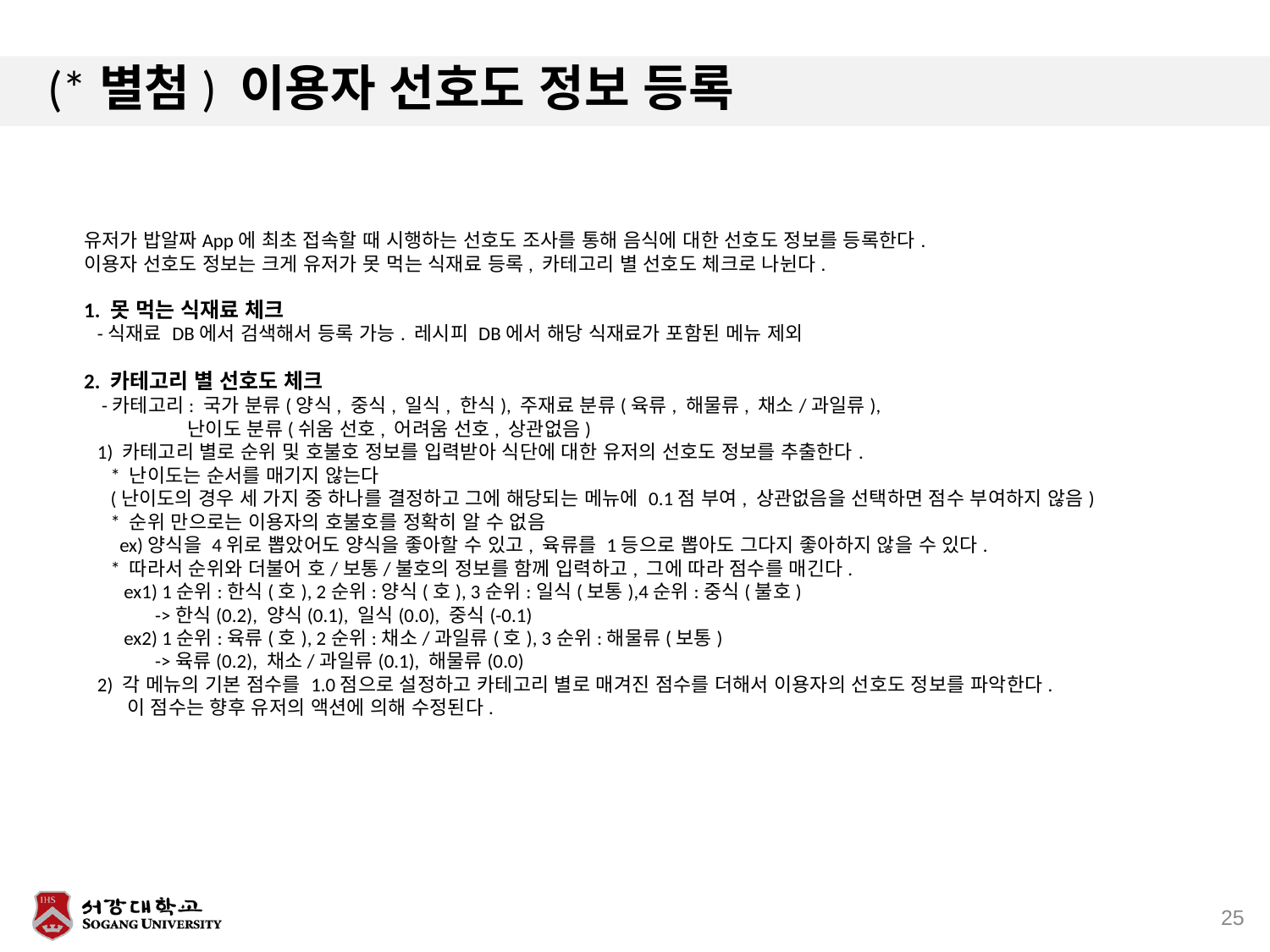

# (*별첨) 이용자 선호도 정보 등록
유저가 밥알짜App에 최초 접속할 때 시행하는 선호도 조사를 통해 음식에 대한 선호도 정보를 등록한다.
이용자 선호도 정보는 크게 유저가 못 먹는 식재료 등록, 카테고리 별 선호도 체크로 나뉜다.
1. 못 먹는 식재료 체크
   -식재료 DB에서 검색해서 등록 가능. 레시피 DB에서 해당 식재료가 포함된 메뉴 제외

2. 카테고리 별 선호도 체크
    -카테고리: 국가 분류(양식, 중식, 일식, 한식), 주재료 분류(육류, 해물류, 채소/과일류),
                  난이도 분류(쉬움 선호, 어려움 선호, 상관없음)
   1) 카테고리 별로 순위 및 호불호 정보를 입력받아 식단에 대한 유저의 선호도 정보를 추출한다.
      * 난이도는 순서를 매기지 않는다
      (난이도의 경우 세 가지 중 하나를 결정하고 그에 해당되는 메뉴에 0.1점 부여, 상관없음을 선택하면 점수 부여하지 않음)
      * 순위 만으로는 이용자의 호불호를 정확히 알 수 없음
        ex)양식을 4위로 뽑았어도 양식을 좋아할 수 있고, 육류를 1등으로 뽑아도 그다지 좋아하지 않을 수 있다.
      * 따라서 순위와 더불어 호/보통/불호의 정보를 함께 입력하고, 그에 따라 점수를 매긴다.
         ex1) 1순위:한식(호), 2순위:양식(호), 3순위:일식(보통),4순위:중식(불호)
                ->한식(0.2), 양식(0.1), 일식(0.0), 중식(-0.1)
         ex2) 1순위:육류(호), 2순위:채소/과일류(호), 3순위:해물류(보통)
                ->육류(0.2), 채소/과일류(0.1), 해물류(0.0)
   2) 각 메뉴의 기본 점수를 1.0점으로 설정하고 카테고리 별로 매겨진 점수를 더해서 이용자의 선호도 정보를 파악한다.
       이 점수는 향후 유저의 액션에 의해 수정된다.
25